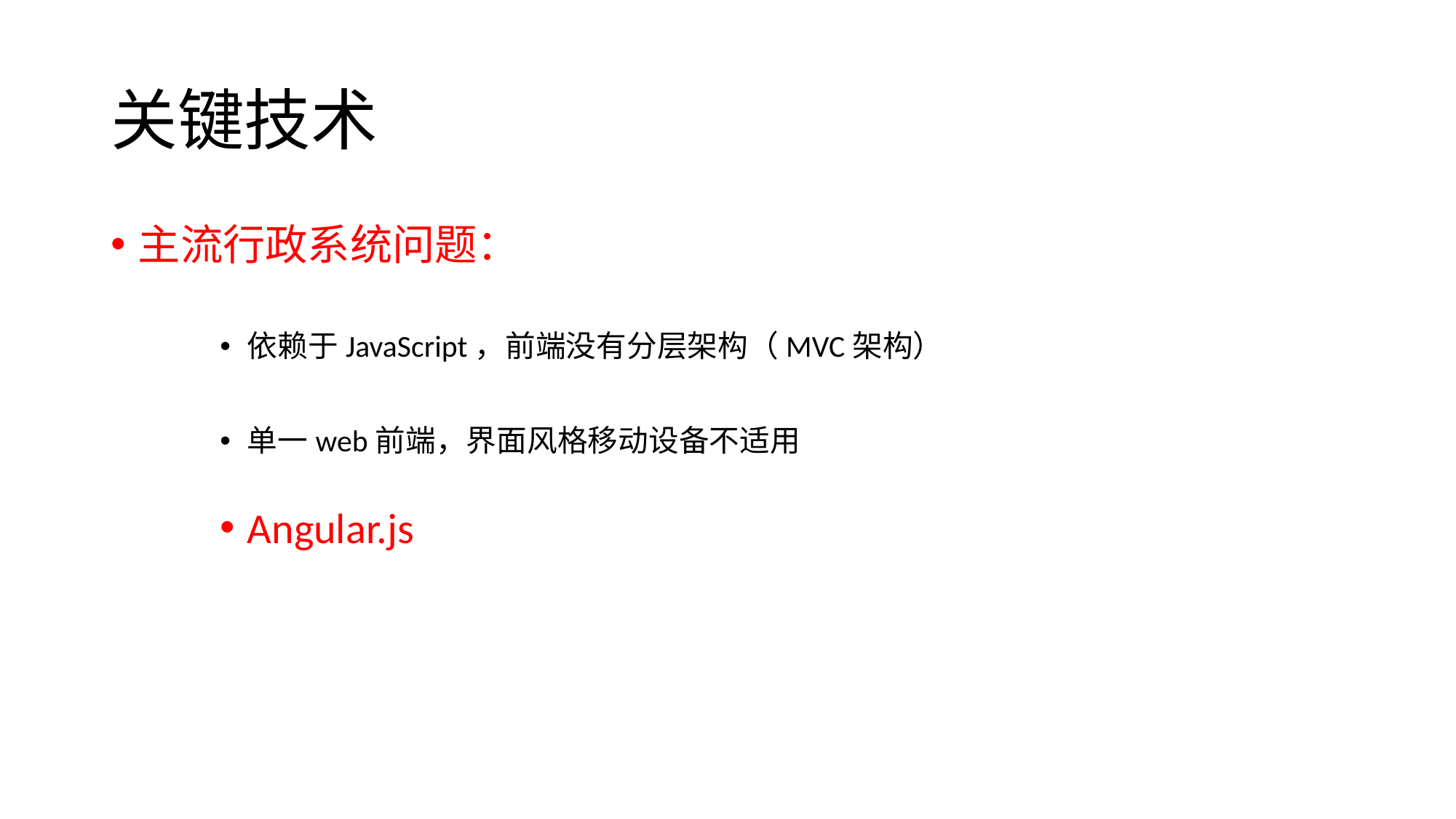

# 关键技术
主流行政系统问题：

依赖于JavaScript，前端没有分层架构（MVC架构）

单一web前端，界面风格移动设备不适用

Angular.js